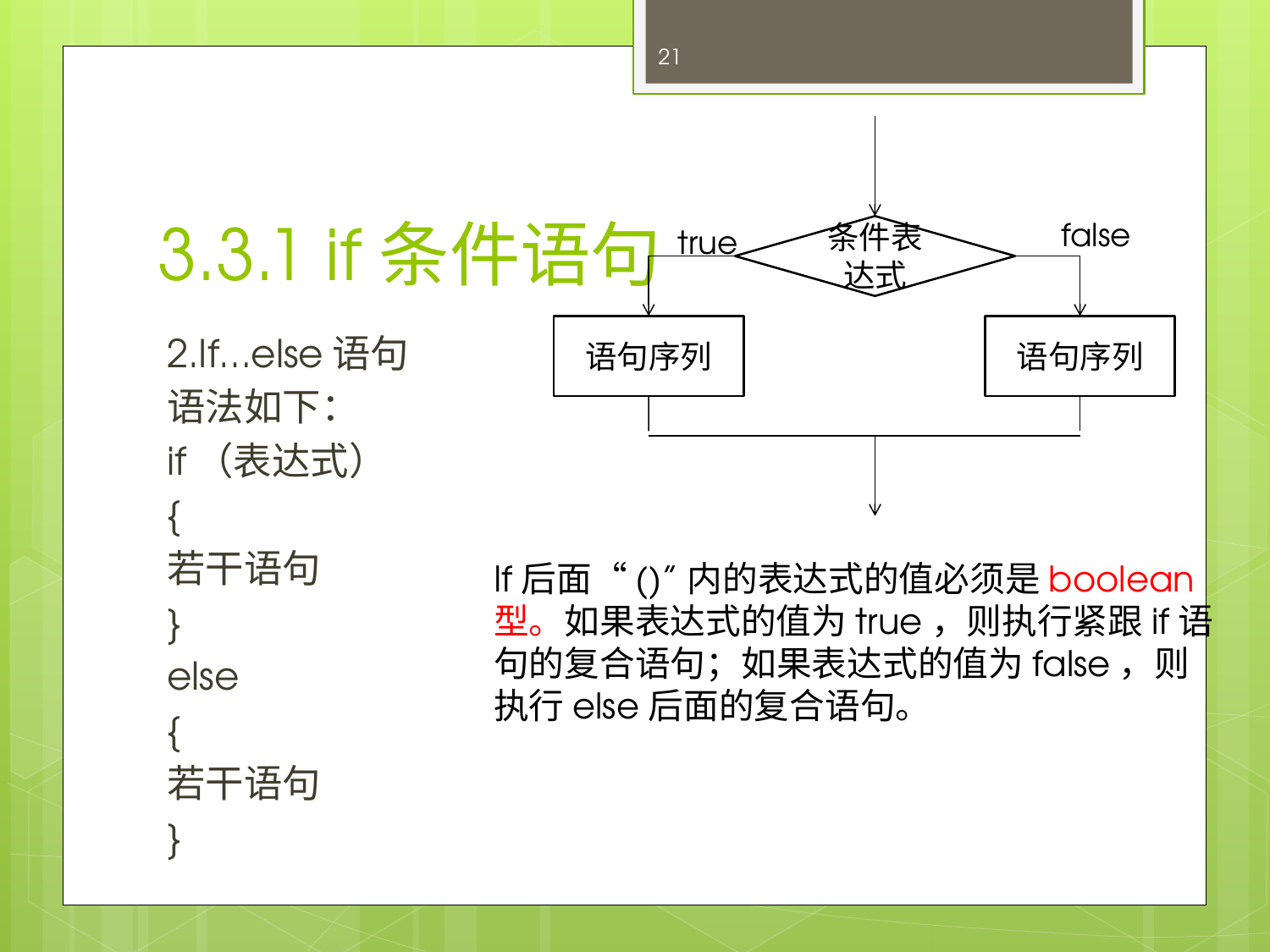

21
# 3.3.1 if条件语句
false
true
条件表达式
语句序列
语句序列
2.If…else语句
语法如下：
if（表达式）
{
若干语句
}
else
{
若干语句
}
If后面“()”内的表达式的值必须是boolean
型。如果表达式的值为true，则执行紧跟if语
句的复合语句；如果表达式的值为false，则
执行else后面的复合语句。